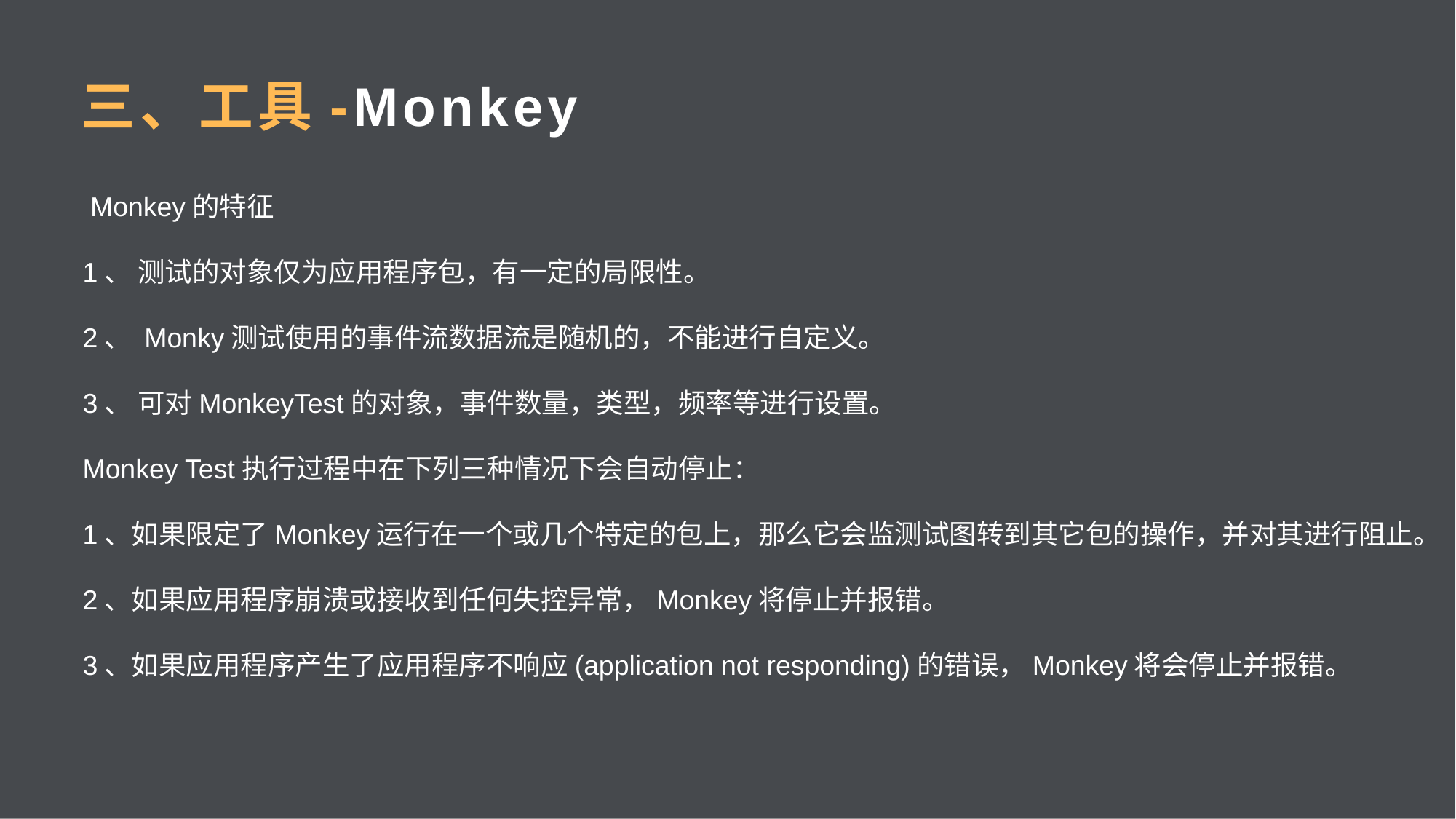

# 三、工具-Monkey
 Monkey的特征

1、 测试的对象仅为应用程序包，有一定的局限性。

2、 Monky测试使用的事件流数据流是随机的，不能进行自定义。

3、 可对MonkeyTest的对象，事件数量，类型，频率等进行设置。

Monkey Test执行过程中在下列三种情况下会自动停止：

1、如果限定了Monkey运行在一个或几个特定的包上，那么它会监测试图转到其它包的操作，并对其进行阻止。

2、如果应用程序崩溃或接收到任何失控异常，Monkey将停止并报错。

3、如果应用程序产生了应用程序不响应(application not responding)的错误，Monkey将会停止并报错。